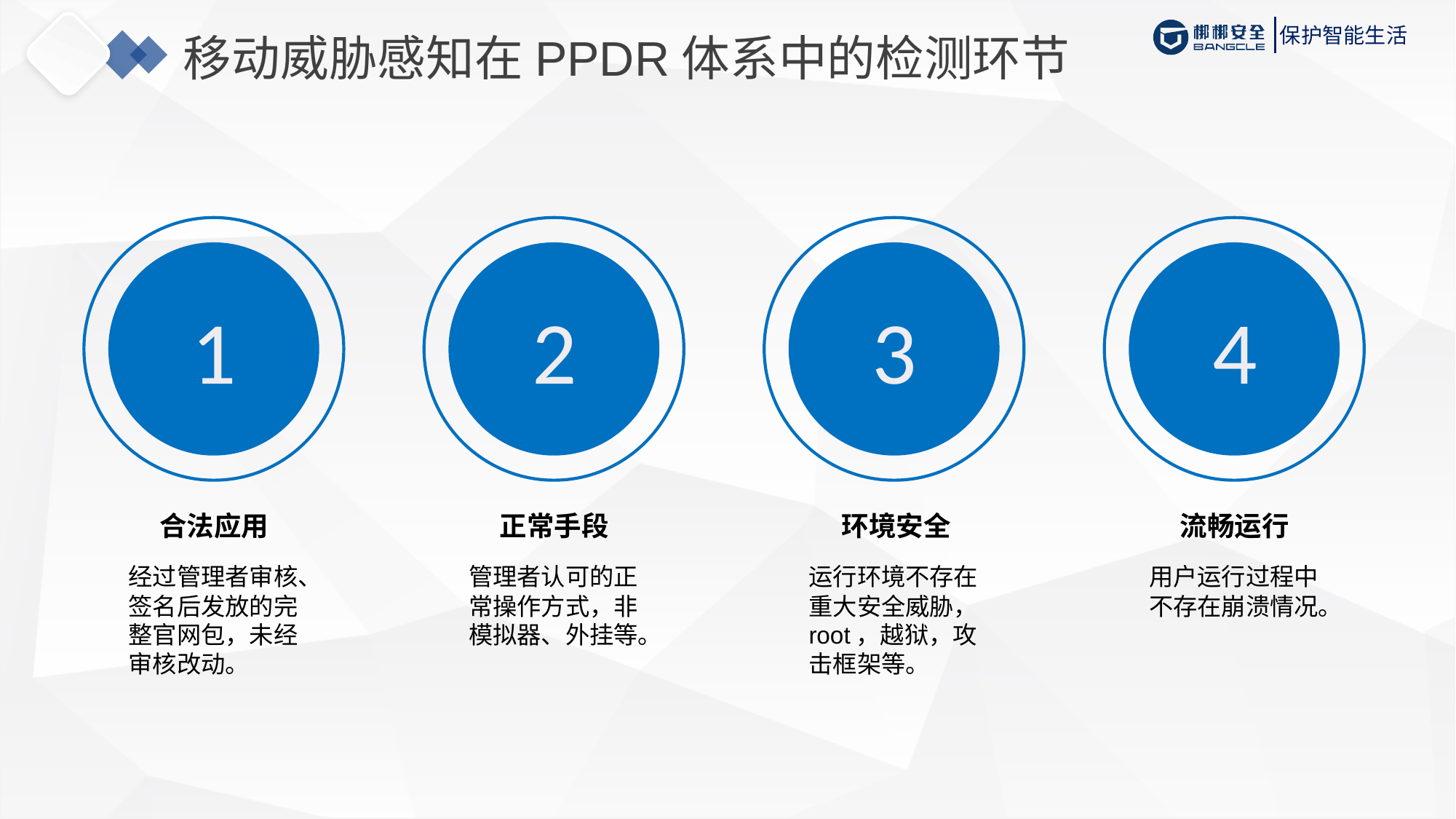

# 移动威胁感知在PPDR体系中的检测环节

1
合法应用
经过管理者审核、签名后发放的完整官网包，未经审核改动。

2
正常手段
管理者认可的正常操作方式，非模拟器、外挂等。

3
环境安全
运行环境不存在重大安全威胁，root，越狱，攻击框架等。

4
流畅运行
用户运行过程中不存在崩溃情况。